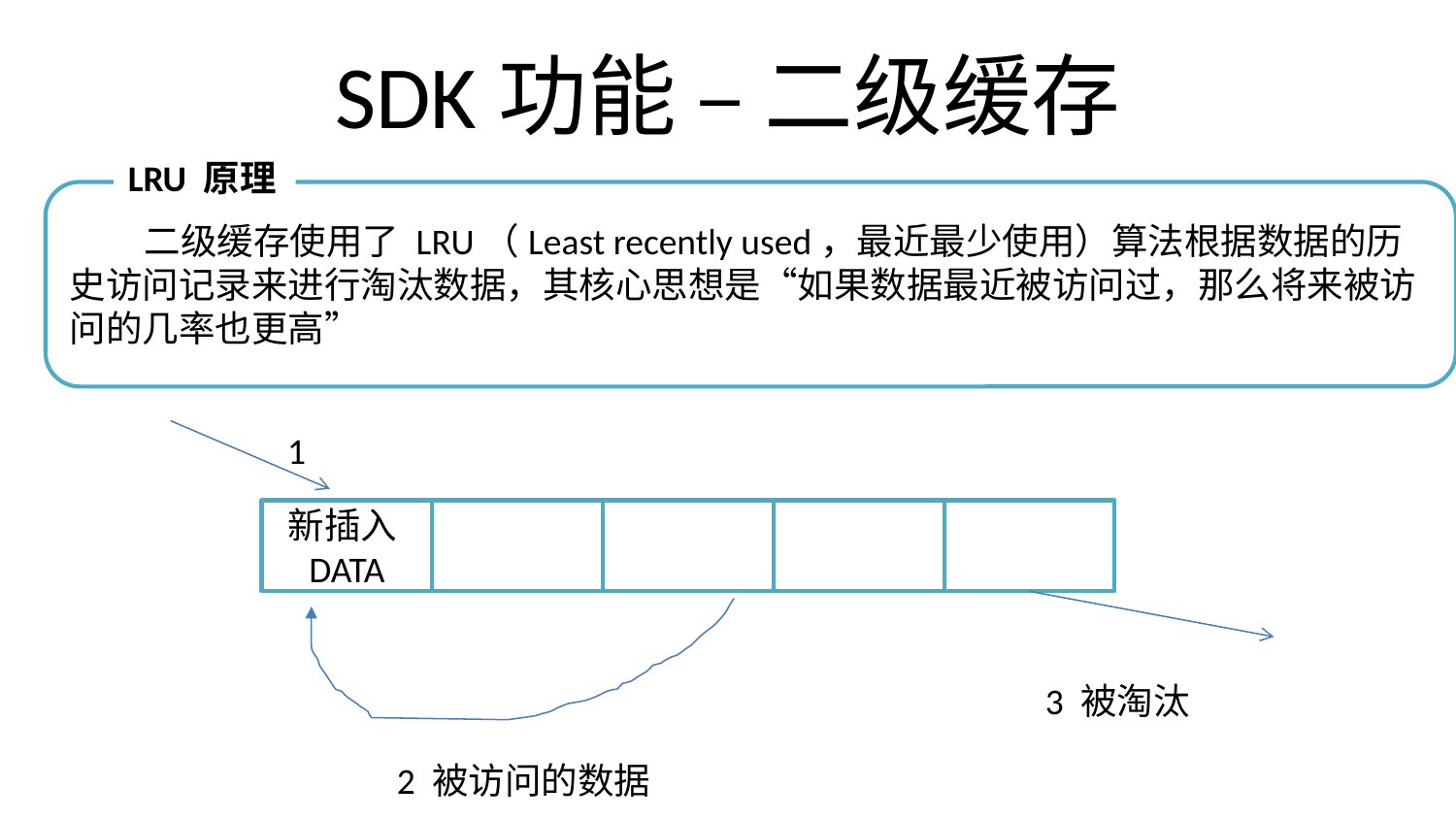

# SDK功能 – 二级缓存
LRU 原理
        二级缓存使用了 LRU（Least recently used，最近最少使用）算法根据数据的历史访问记录来进行淘汰数据，其核心思想是“如果数据最近被访问过，那么将来被访问的几率也更高”

1
新插入DATA

3 被淘汰
2 被访问的数据